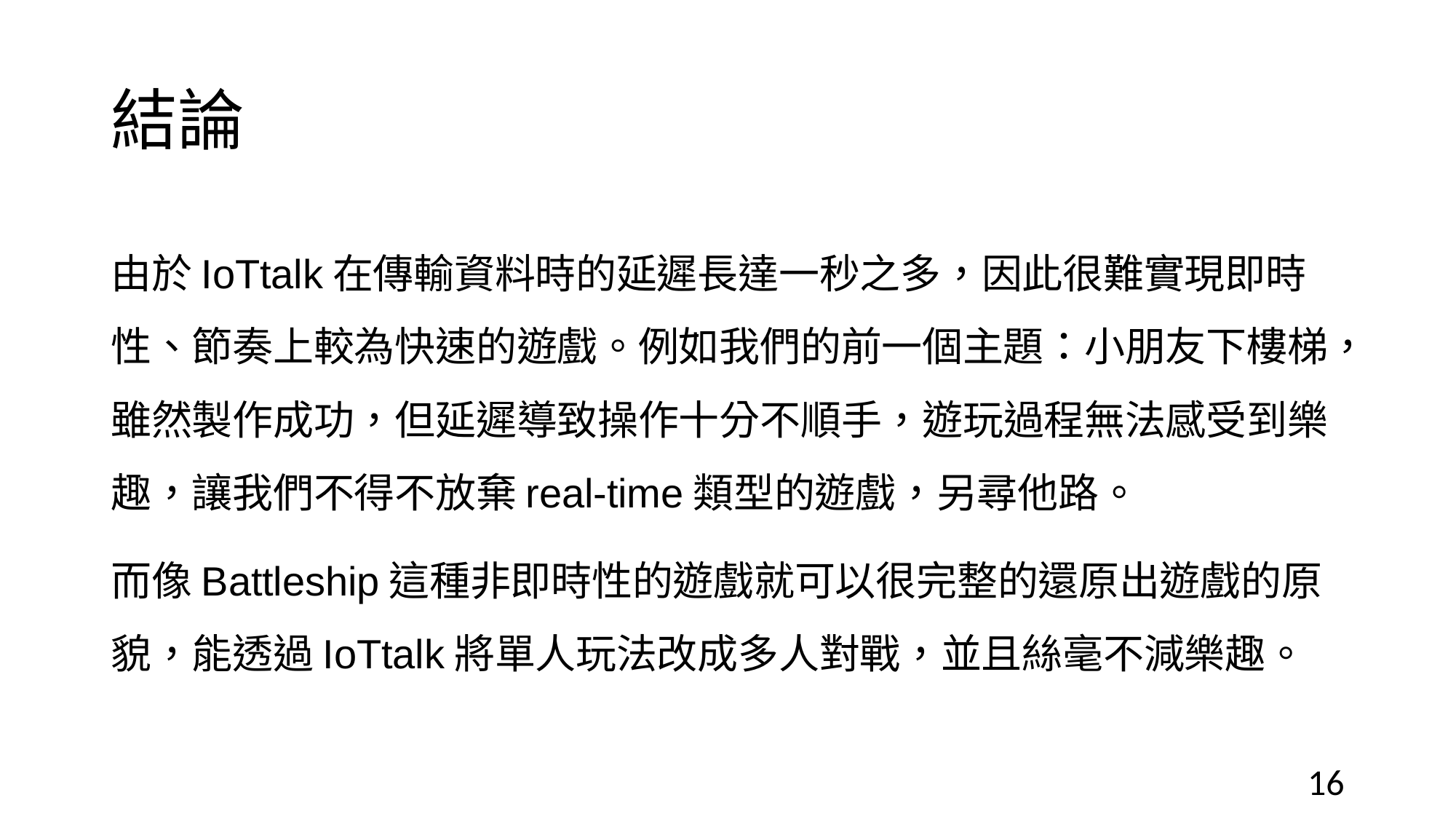

# 結論
由於IoTtalk在傳輸資料時的延遲長達一秒之多，因此很難實現即時性、節奏上較為快速的遊戲。例如我們的前一個主題：小朋友下樓梯，雖然製作成功，但延遲導致操作十分不順手，遊玩過程無法感受到樂趣，讓我們不得不放棄real-time類型的遊戲，另尋他路。
而像Battleship這種非即時性的遊戲就可以很完整的還原出遊戲的原貌，能透過IoTtalk將單人玩法改成多人對戰，並且絲毫不減樂趣。
16